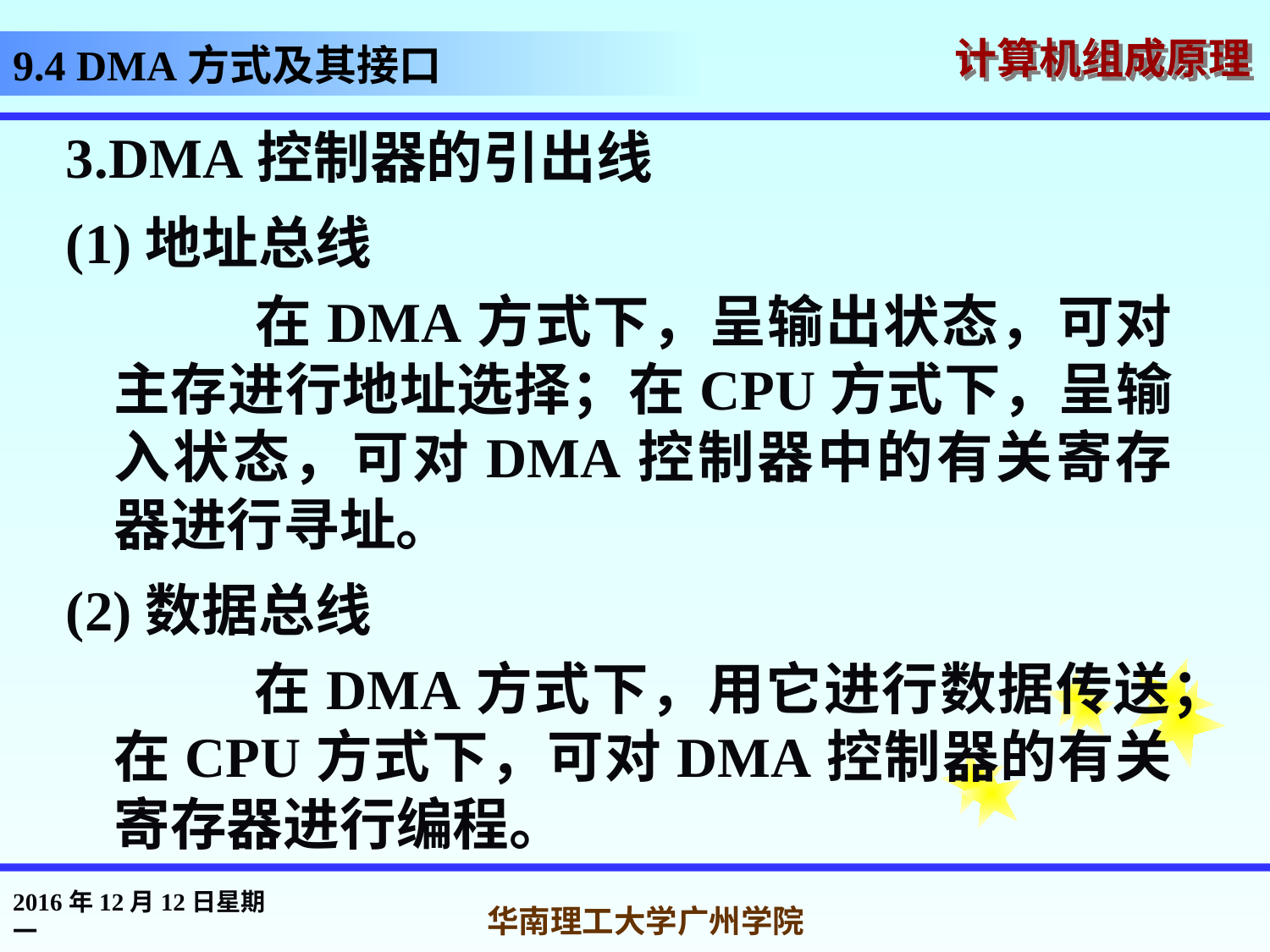

# 9.4 DMA方式及其接口
3.DMA控制器的引出线
(1)地址总线
            在DMA方式下，呈输出状态，可对主存进行地址选择；在CPU方式下，呈输入状态，可对DMA控制器中的有关寄存器进行寻址。
(2)数据总线
            在DMA方式下，用它进行数据传送；在CPU方式下，可对DMA控制器的有关寄存器进行编程。
2016年12月12日星期一
华南理工大学广州学院